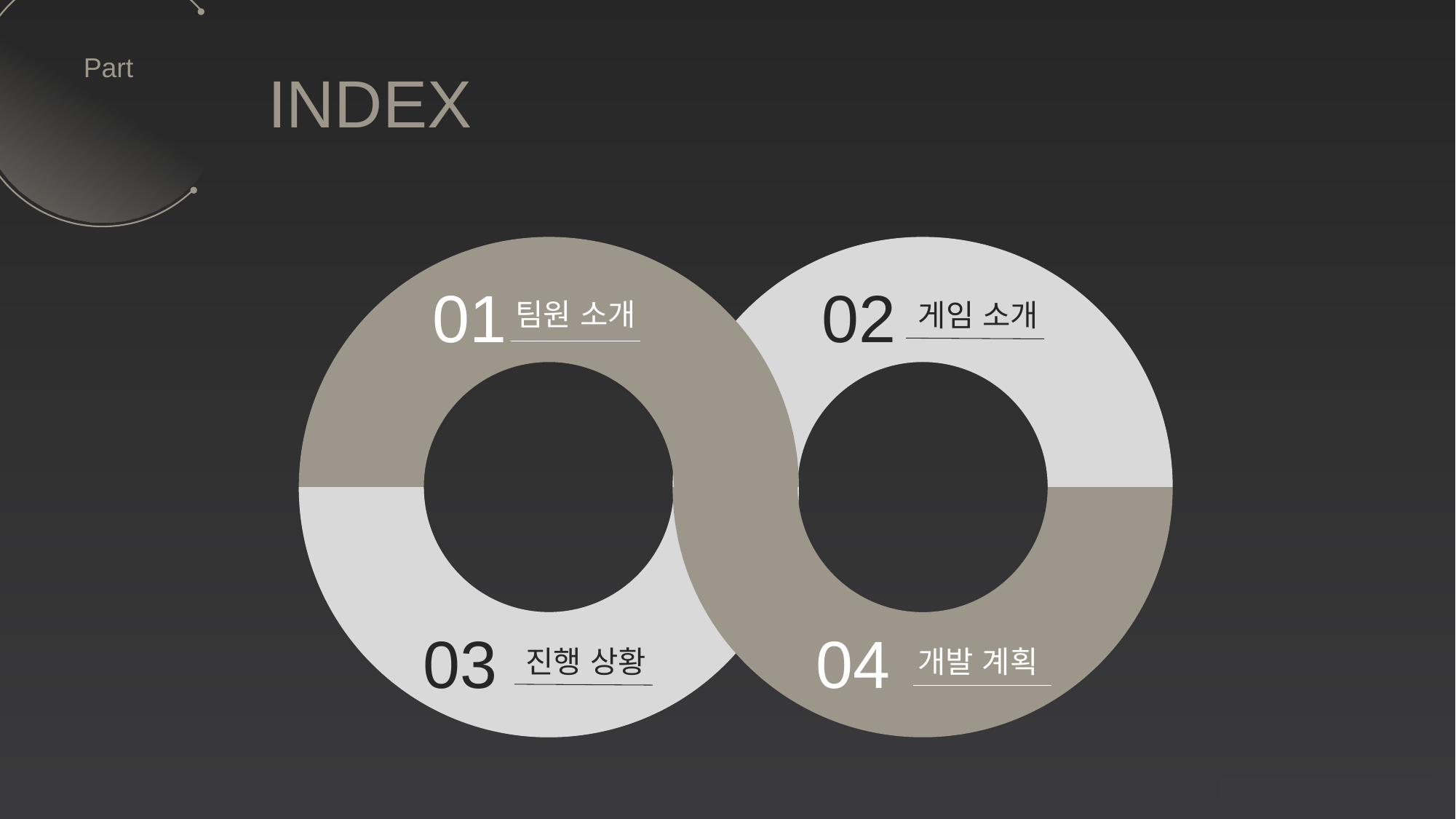

INDEX

02
 게임 소개

01
팀원 소개

03
 진행 상황

04
개발 계획